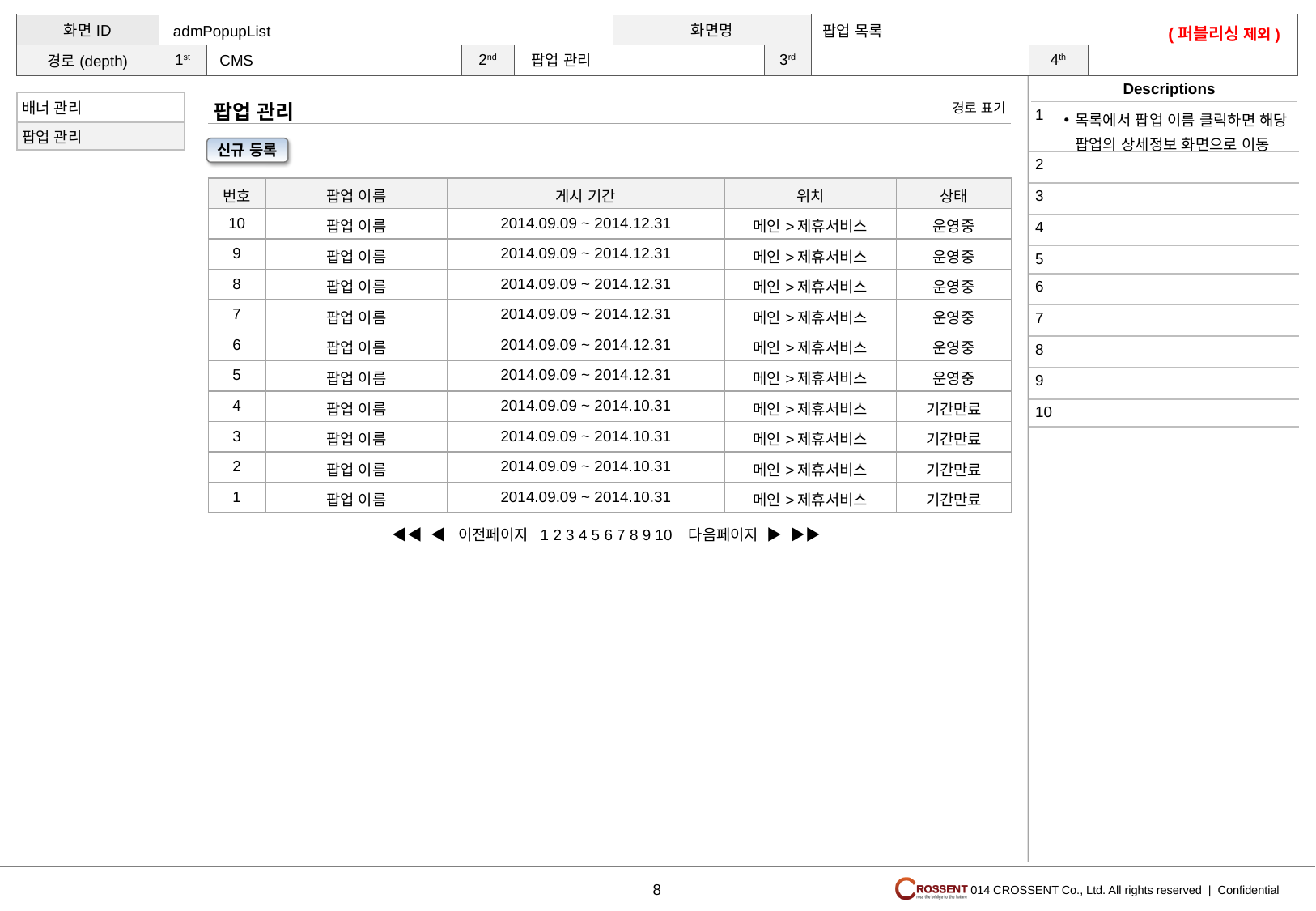

(퍼블리싱 제외)
팝업 목록
admPopupList
팝업 관리
CMS
팝업 관리
| 배너 관리 |
| --- |
| 팝업 관리 |
경로 표기
| 1 | 목록에서 팝업 이름 클릭하면 해당 팝업의 상세정보 화면으로 이동 |
| --- | --- |
| 2 |  |
| 3 |  |
| 4 |  |
| 5 |  |
| 6 |  |
| 7 |  |
| 8 |  |
| 9 |  |
| 10 |  |
신규 등록
| 번호 | 팝업 이름 | 게시 기간 | 위치 | 상태 |
| --- | --- | --- | --- | --- |
| 10 | 팝업 이름 | 2014.09.09 ~ 2014.12.31 | 메인>제휴서비스 | 운영중 |
| 9 | 팝업 이름 | 2014.09.09 ~ 2014.12.31 | 메인>제휴서비스 | 운영중 |
| 8 | 팝업 이름 | 2014.09.09 ~ 2014.12.31 | 메인>제휴서비스 | 운영중 |
| 7 | 팝업 이름 | 2014.09.09 ~ 2014.12.31 | 메인>제휴서비스 | 운영중 |
| 6 | 팝업 이름 | 2014.09.09 ~ 2014.12.31 | 메인>제휴서비스 | 운영중 |
| 5 | 팝업 이름 | 2014.09.09 ~ 2014.12.31 | 메인>제휴서비스 | 운영중 |
| 4 | 팝업 이름 | 2014.09.09 ~ 2014.10.31 | 메인>제휴서비스 | 기간만료 |
| 3 | 팝업 이름 | 2014.09.09 ~ 2014.10.31 | 메인>제휴서비스 | 기간만료 |
| 2 | 팝업 이름 | 2014.09.09 ~ 2014.10.31 | 메인>제휴서비스 | 기간만료 |
| 1 | 팝업 이름 | 2014.09.09 ~ 2014.10.31 | 메인>제휴서비스 | 기간만료 |
◀◀  ◀  이전페이지  1 2 3 4 5 6 7 8 9 10   다음페이지  ▶  ▶▶
8